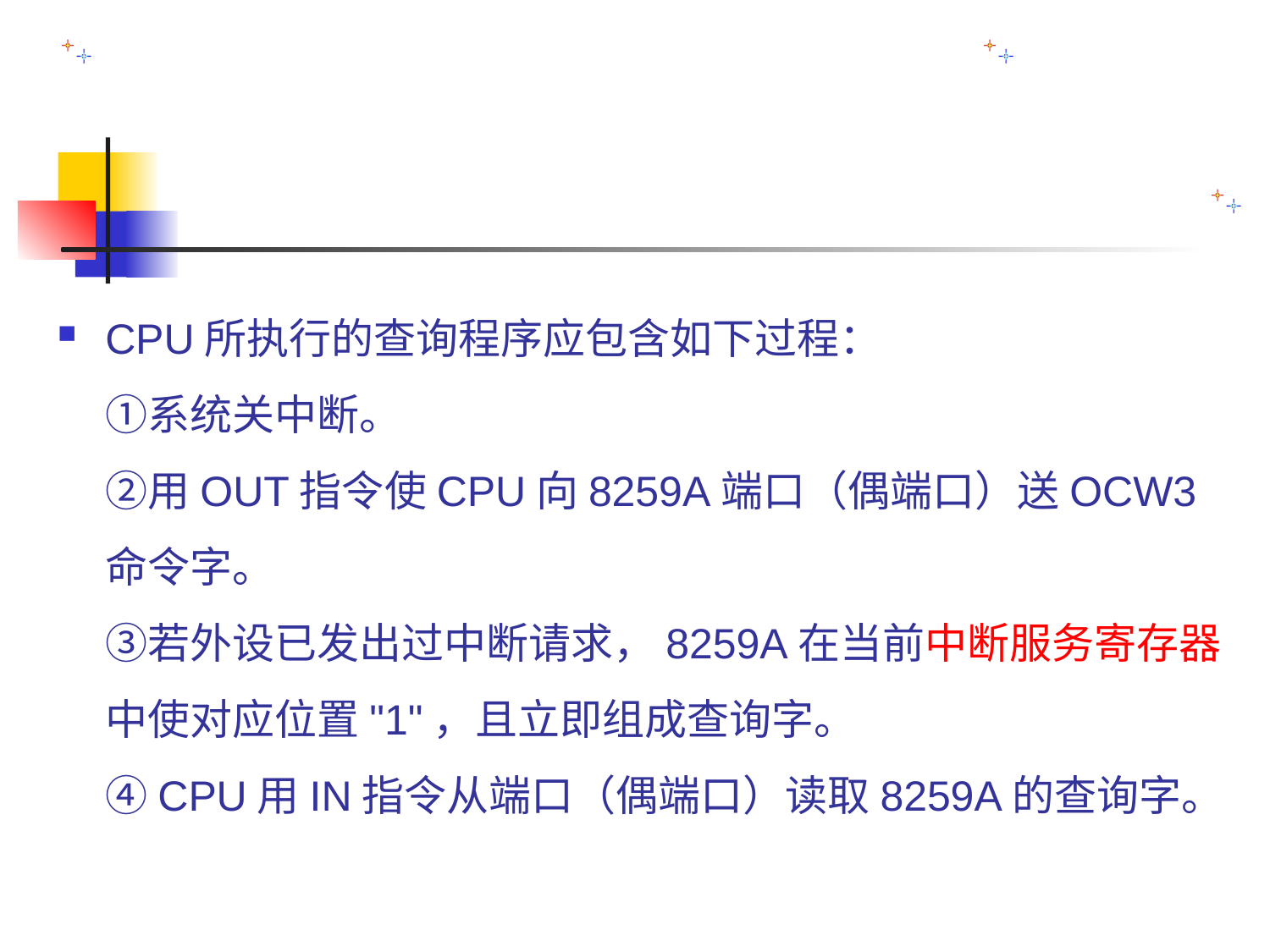

CPU所执行的查询程序应包含如下过程：
①系统关中断。
②用OUT指令使CPU向8259A端口（偶端口）送OCW3命令字。
③若外设已发出过中断请求，8259A在当前中断服务寄存器中使对应位置"1"，且立即组成查询字。
④CPU用IN指令从端口（偶端口）读取8259A的查询字。